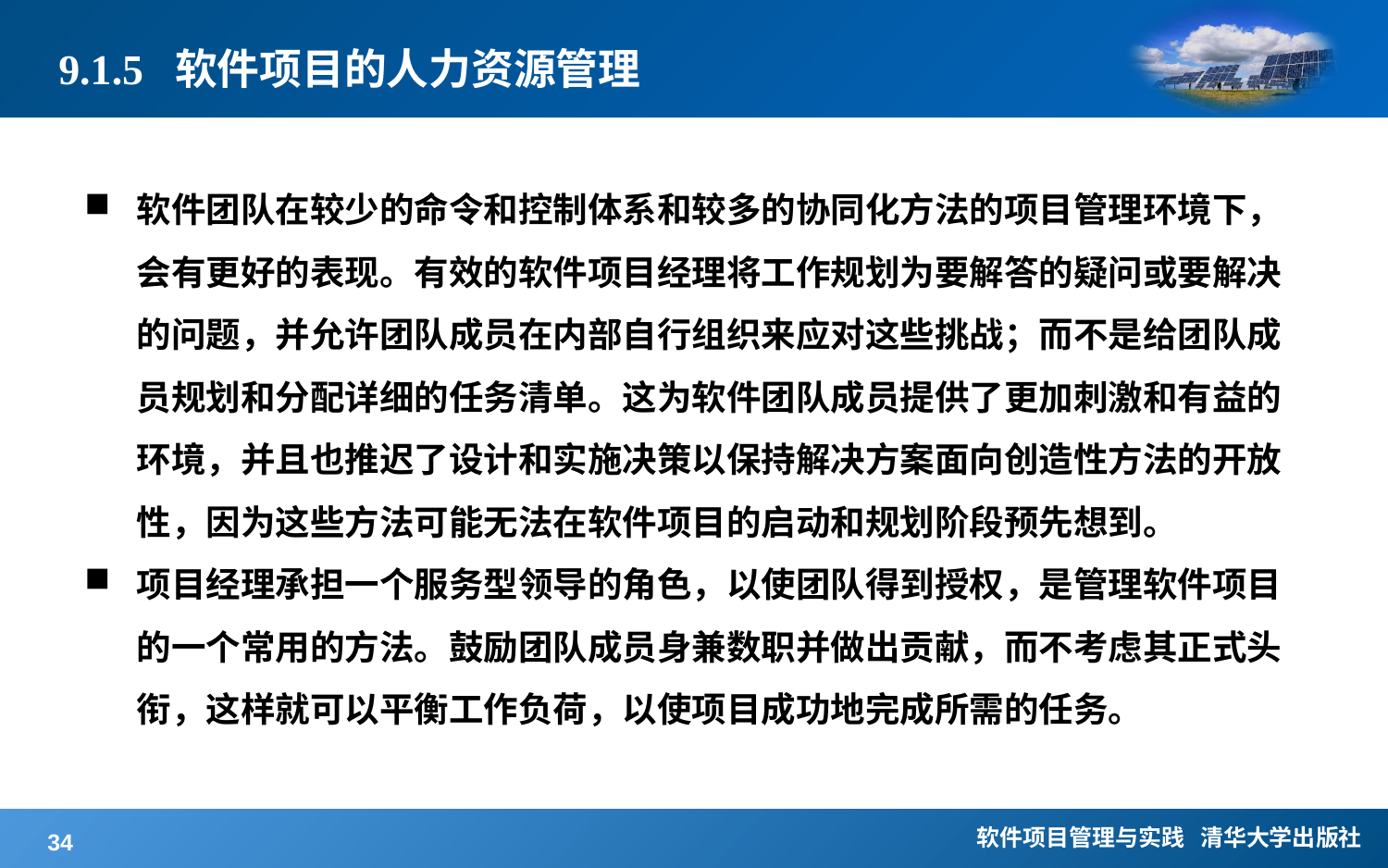

# 9.1.5  软件项目的人力资源管理
软件团队在较少的命令和控制体系和较多的协同化方法的项目管理环境下，会有更好的表现。有效的软件项目经理将工作规划为要解答的疑问或要解决的问题，并允许团队成员在内部自行组织来应对这些挑战；而不是给团队成员规划和分配详细的任务清单。这为软件团队成员提供了更加刺激和有益的环境，并且也推迟了设计和实施决策以保持解决方案面向创造性方法的开放性，因为这些方法可能无法在软件项目的启动和规划阶段预先想到。
项目经理承担一个服务型领导的角色，以使团队得到授权，是管理软件项目的一个常用的方法。鼓励团队成员身兼数职并做出贡献，而不考虑其正式头衔，这样就可以平衡工作负荷，以使项目成功地完成所需的任务。